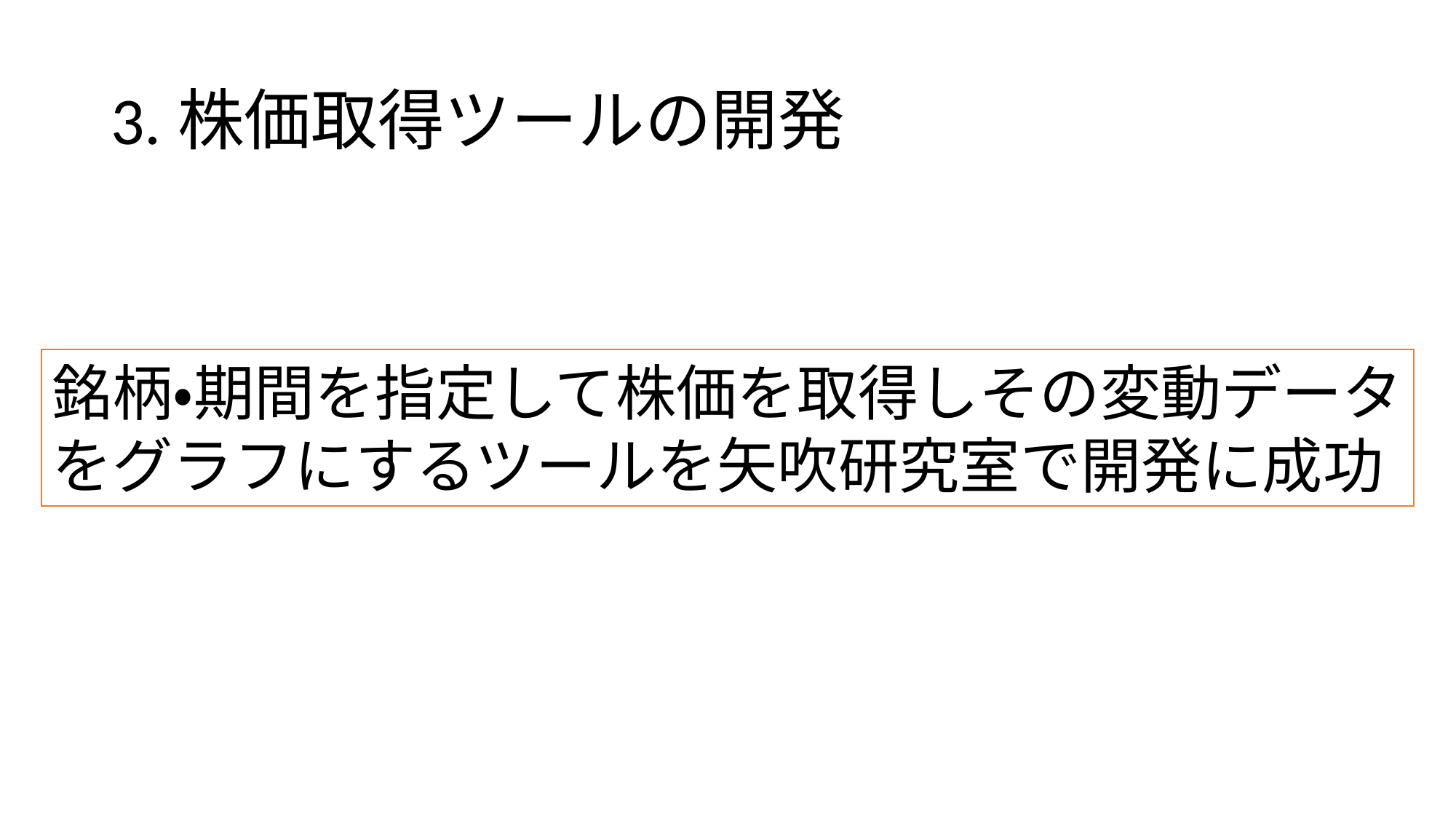

# 3.株価取得ツールの開発
銘柄・期間を指定して株価を取得しその変動データ
をグラフにするツールを矢吹研究室で開発に成功